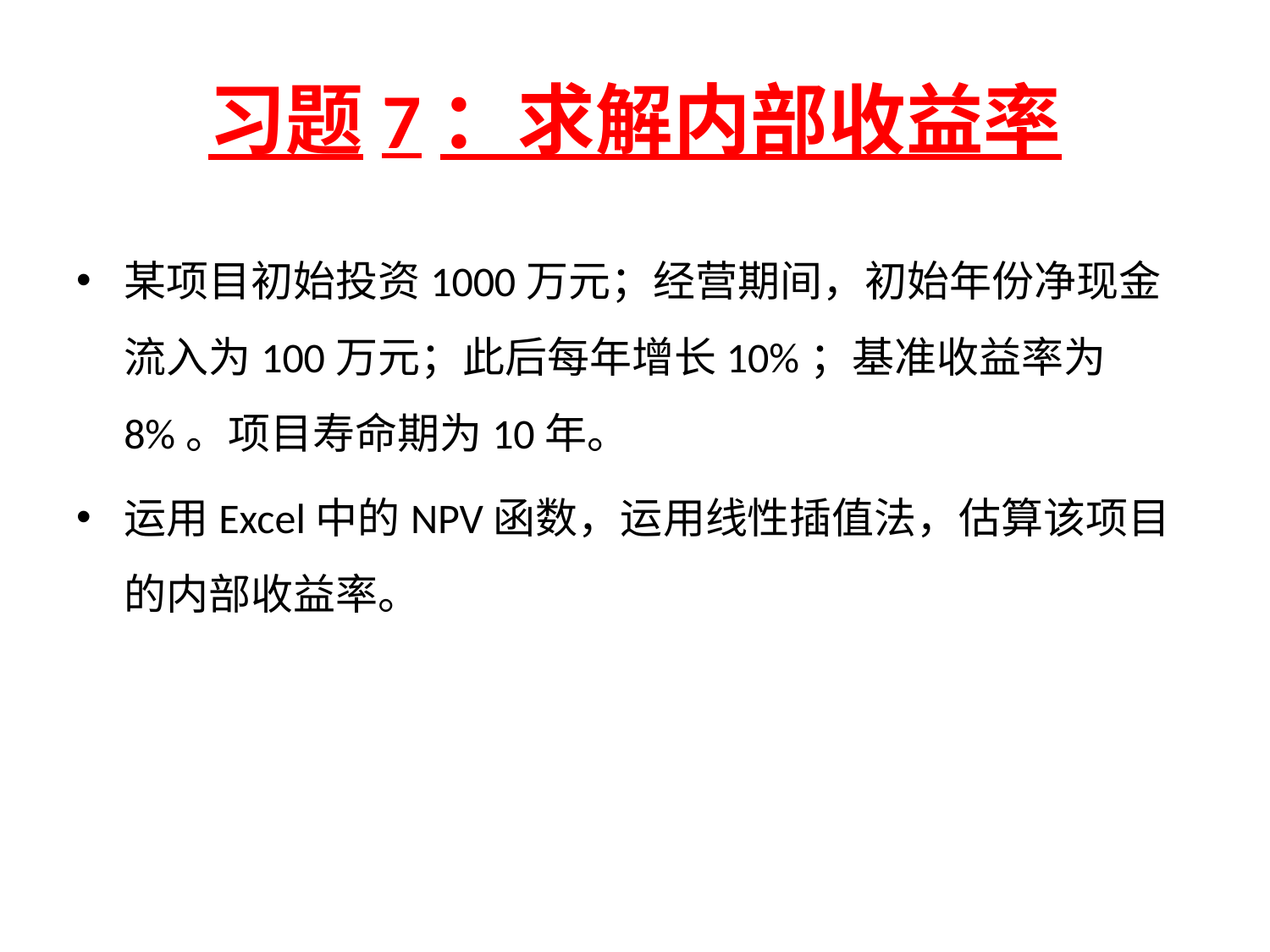

# 习题7：求解内部收益率
某项目初始投资1000万元；经营期间，初始年份净现金流入为100万元；此后每年增长10%；基准收益率为8%。项目寿命期为10年。
运用Excel中的NPV函数，运用线性插值法，估算该项目的内部收益率。